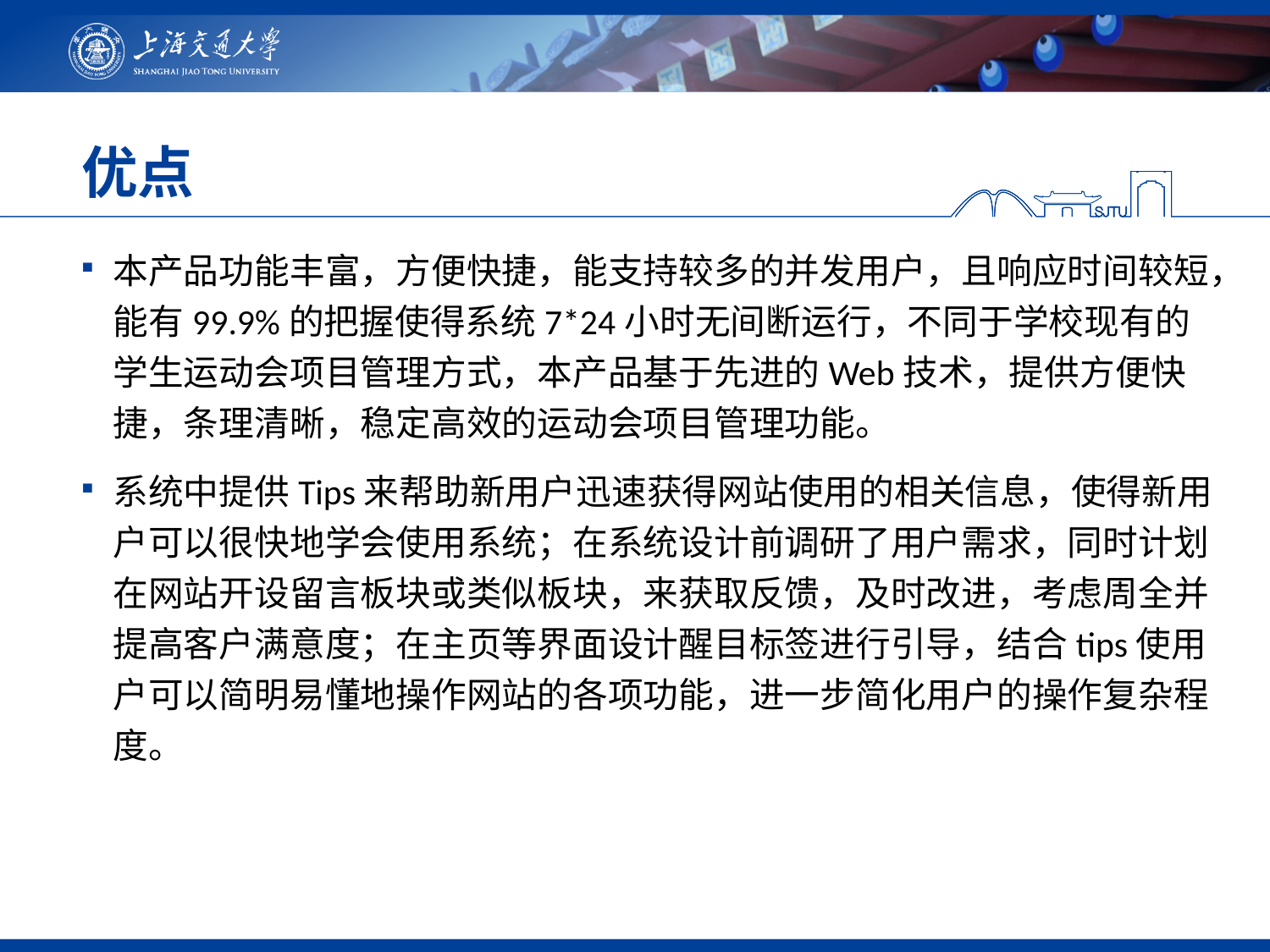

# 优点
本产品功能丰富，方便快捷，能支持较多的并发用户，且响应时间较短，能有99.9%的把握使得系统7*24小时无间断运行，不同于学校现有的学生运动会项目管理方式，本产品基于先进的Web技术，提供方便快捷，条理清晰，稳定高效的运动会项目管理功能。
系统中提供Tips来帮助新用户迅速获得网站使用的相关信息，使得新用户可以很快地学会使用系统；在系统设计前调研了用户需求，同时计划在网站开设留言板块或类似板块，来获取反馈，及时改进，考虑周全并提高客户满意度；在主页等界面设计醒目标签进行引导，结合tips使用户可以简明易懂地操作网站的各项功能，进一步简化用户的操作复杂程度。